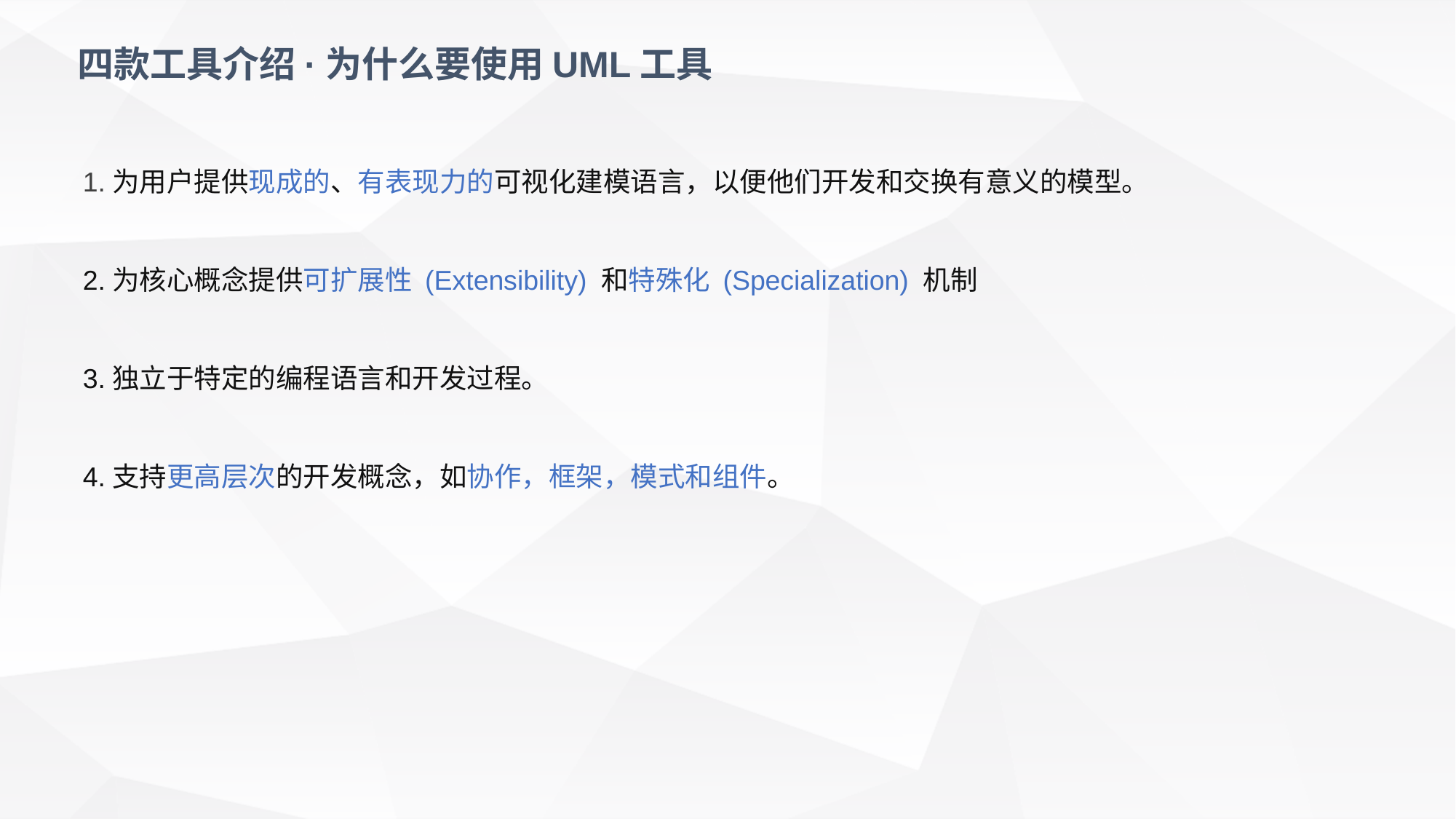

四款工具介绍·为什么要使用UML工具

1.为用户提供现成的、有表现力的可视化建模语言，以便他们开发和交换有意义的模型。

2.为核心概念提供可扩展性 (Extensibility) 和特殊化 (Specialization) 机制

3.独立于特定的编程语言和开发过程。

4.支持更高层次的开发概念，如协作，框架，模式和组件。